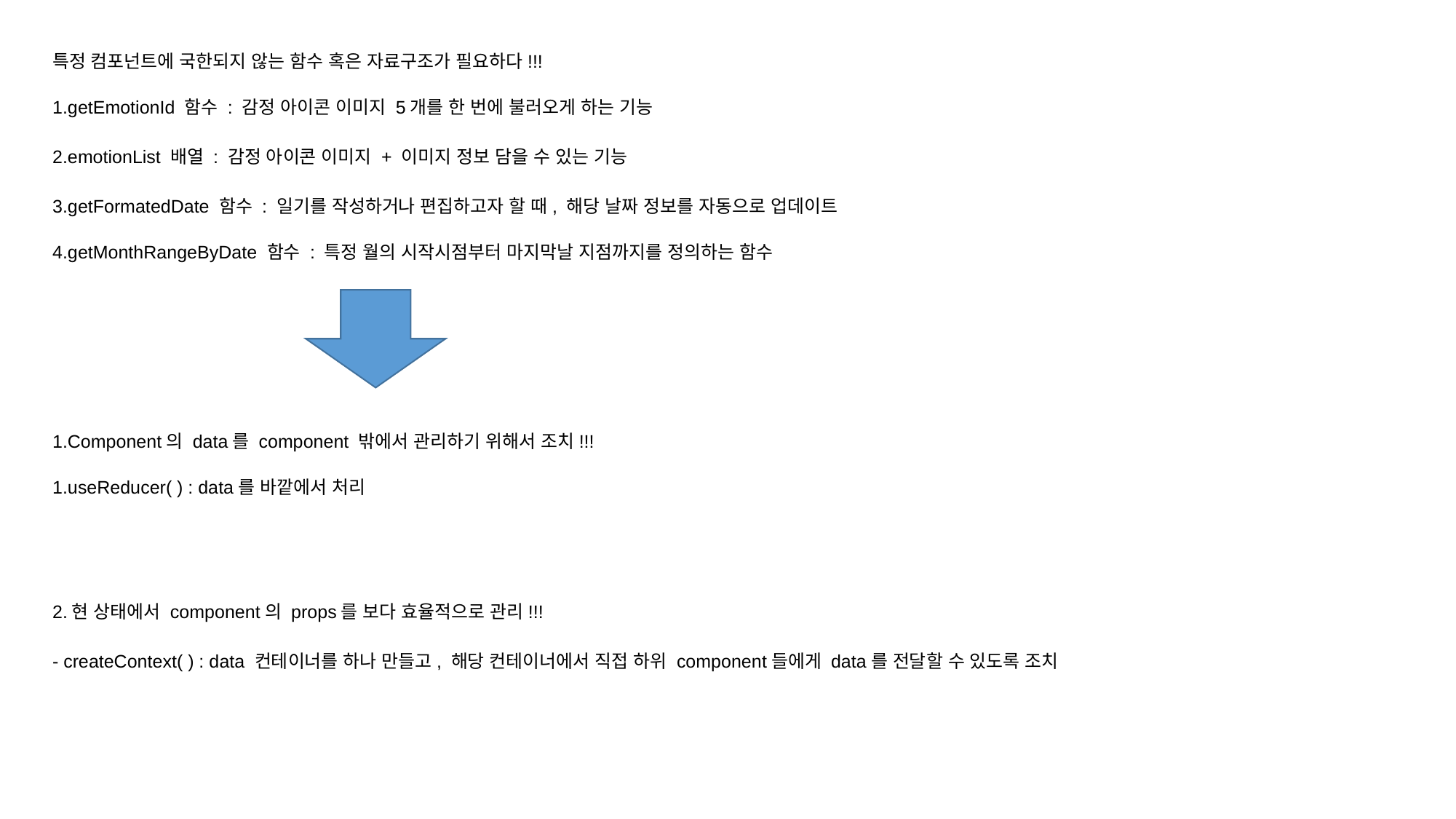

특정 컴포넌트에 국한되지 않는 함수 혹은 자료구조가 필요하다!!!
1.getEmotionId 함수 : 감정 아이콘 이미지 5개를 한 번에 불러오게 하는 기능
2.emotionList 배열 : 감정 아이콘 이미지 + 이미지 정보 담을 수 있는 기능
3.getFormatedDate 함수 : 일기를 작성하거나 편집하고자 할 때, 해당 날짜 정보를 자동으로 업데이트
4.getMonthRangeByDate 함수 : 특정 월의 시작시점부터 마지막날 지점까지를 정의하는 함수

1.Component의 data를 component 밖에서 관리하기 위해서 조치!!!
1.useReducer( ) : data를 바깥에서 처리
2.현 상태에서 component의 props를 보다 효율적으로 관리!!!
- createContext( ) : data 컨테이너를 하나 만들고, 해당 컨테이너에서 직접 하위 component들에게 data를 전달할 수 있도록 조치